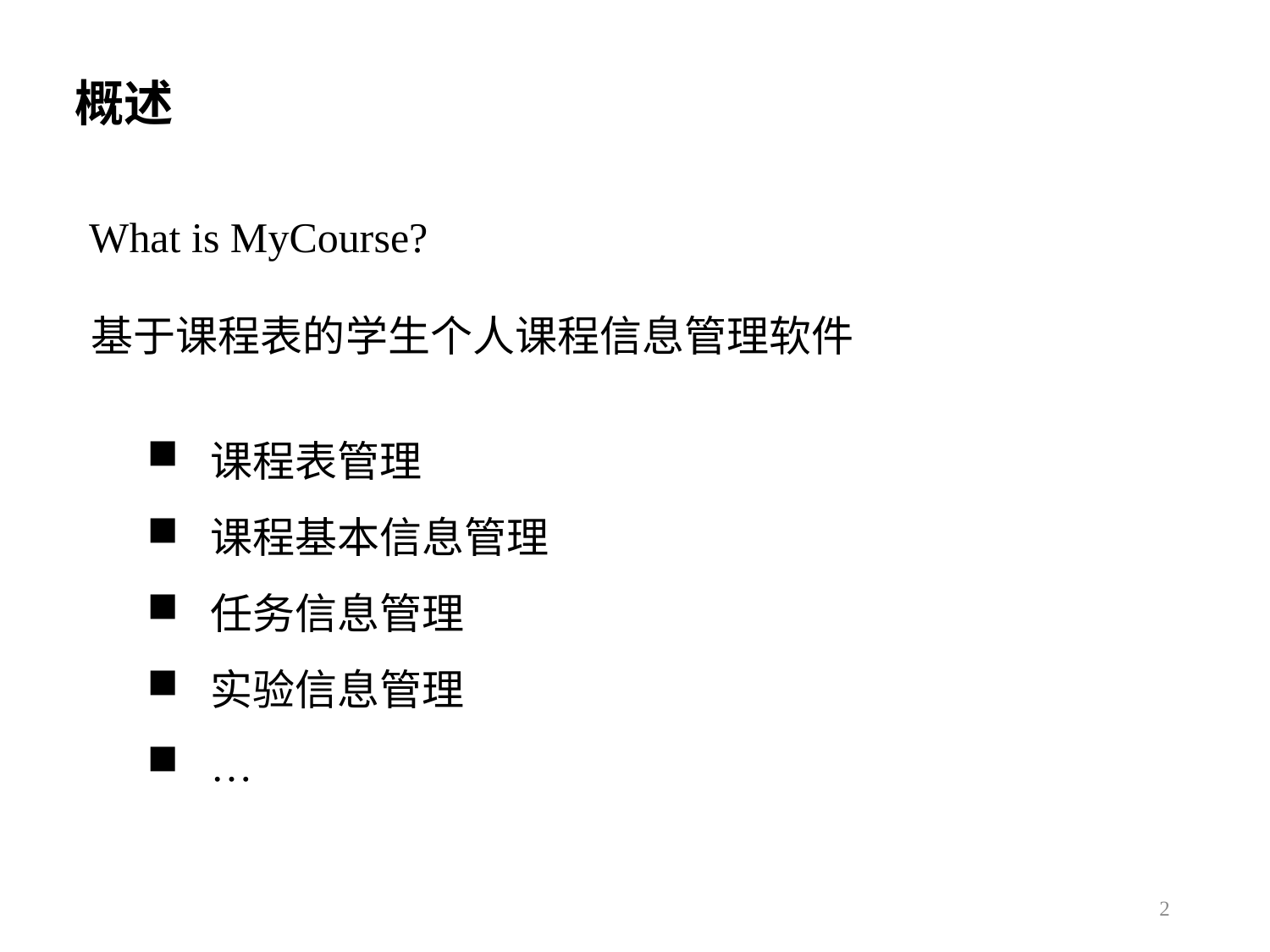

# 概述
What is MyCourse?
基于课程表的学生个人课程信息管理软件
课程表管理
课程基本信息管理
任务信息管理
实验信息管理
…
2